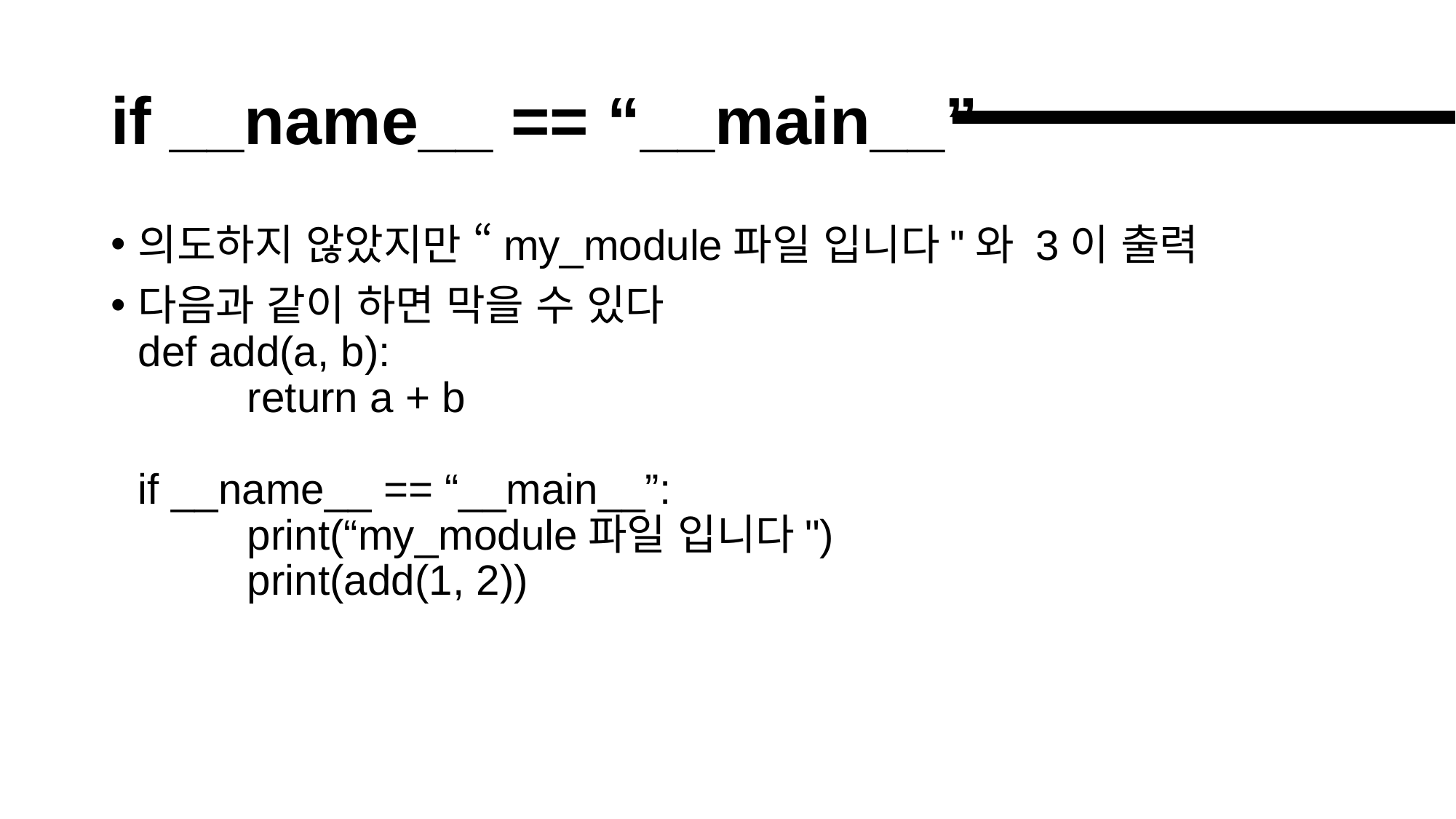

# if __name__ == “__main__”

의도하지 않았지만 “my_module파일 입니다"와 3이 출력
다음과 같이 하면 막을 수 있다
def add(a, b):
	return a + b
if __name__ == “__main__”:
	print(“my_module파일 입니다")
	print(add(1, 2))